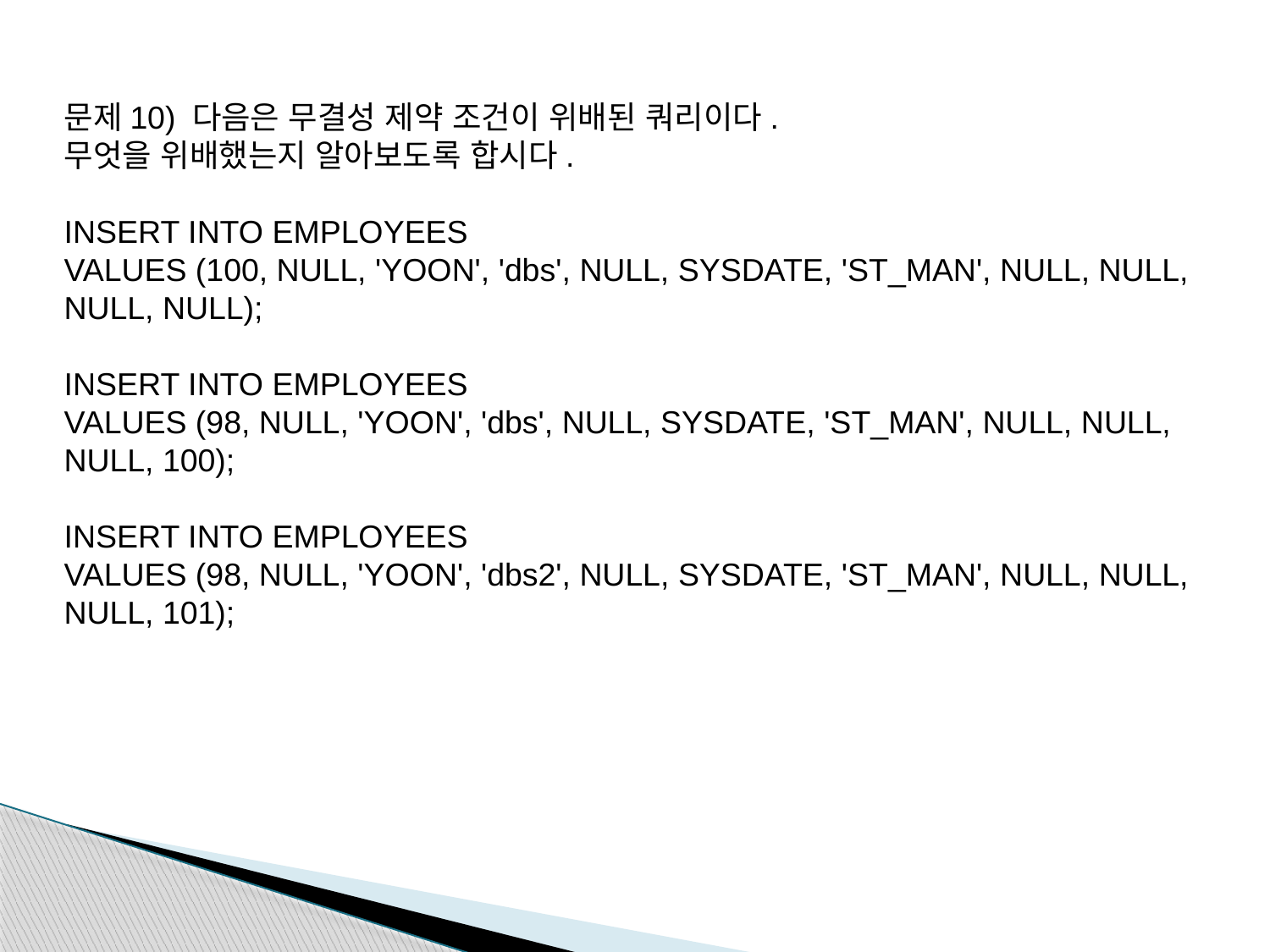

문제10) 다음은 무결성 제약 조건이 위배된 쿼리이다.
무엇을 위배했는지 알아보도록 합시다.

INSERT INTO EMPLOYEES
VALUES (100, NULL, 'YOON', 'dbs', NULL, SYSDATE, 'ST_MAN', NULL, NULL, NULL, NULL);

INSERT INTO EMPLOYEES
VALUES (98, NULL, 'YOON', 'dbs', NULL, SYSDATE, 'ST_MAN', NULL, NULL, NULL, 100);

INSERT INTO EMPLOYEES
VALUES (98, NULL, 'YOON', 'dbs2', NULL, SYSDATE, 'ST_MAN', NULL, NULL, NULL, 101);